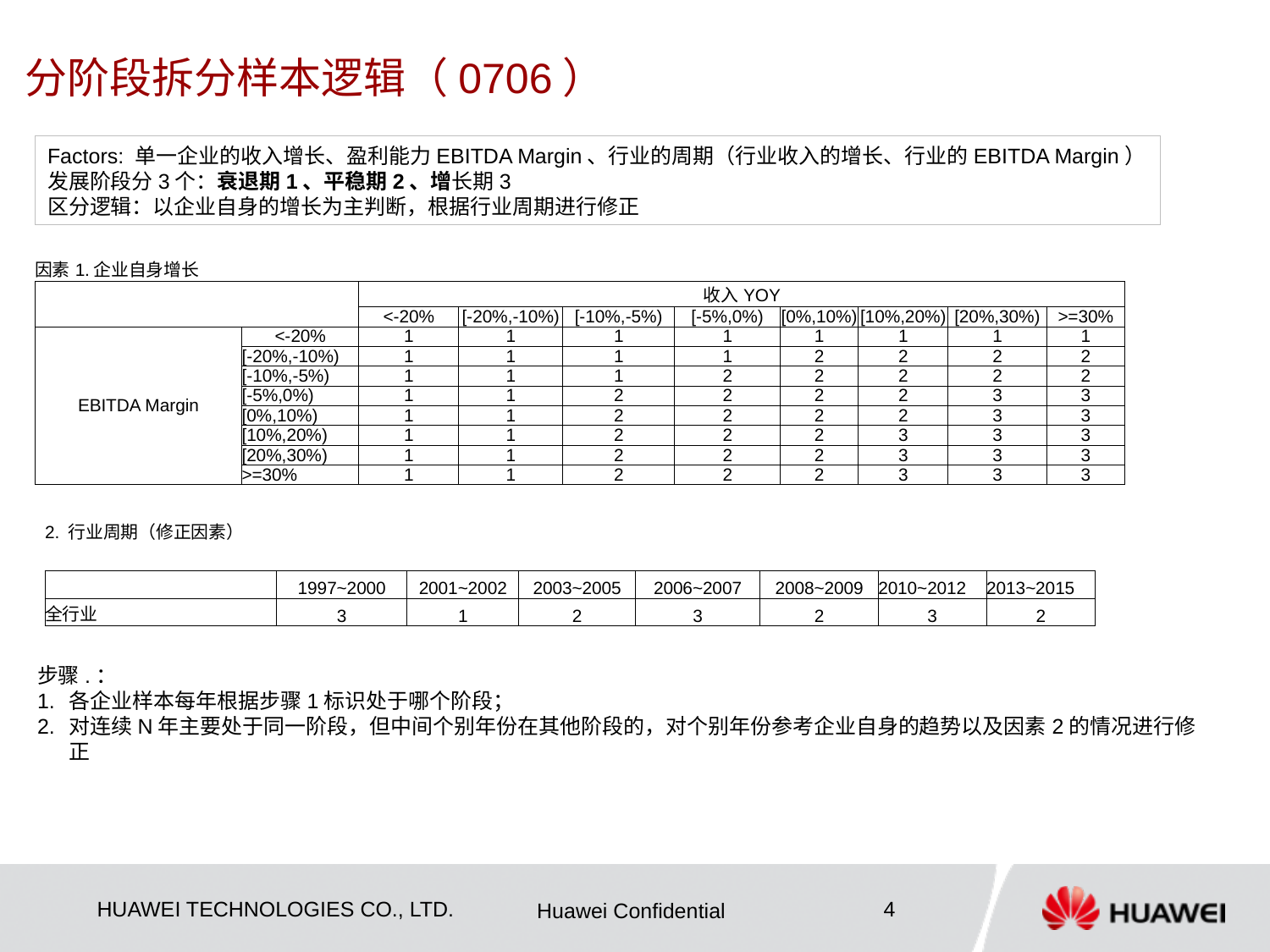

# 分阶段拆分样本逻辑（0706）
Factors: 单一企业的收入增长、盈利能力EBITDA Margin、行业的周期（行业收入的增长、行业的EBITDA Margin）
发展阶段分3个：衰退期1、平稳期2、增长期3
区分逻辑：以企业自身的增长为主判断，根据行业周期进行修正
| 因素1.企业自身增长 |  |  |  |  |  |  |  |  |  |
| --- | --- | --- | --- | --- | --- | --- | --- | --- | --- |
|  |  | 收入YOY |  |  |  |  |  |  |  |
|  |  | <-20% | [-20%,-10%) | [-10%,-5%) | [-5%,0%) | [0%,10%) | [10%,20%) | [20%,30%) | >=30% |
| EBITDA Margin | <-20% | 1 | 1 | 1 | 1 | 1 | 1 | 1 | 1 |
|  | [-20%,-10%) | 1 | 1 | 1 | 1 | 2 | 2 | 2 | 2 |
|  | [-10%,-5%) | 1 | 1 | 1 | 2 | 2 | 2 | 2 | 2 |
|  | [-5%,0%) | 1 | 1 | 2 | 2 | 2 | 2 | 3 | 3 |
|  | [0%,10%) | 1 | 1 | 2 | 2 | 2 | 2 | 3 | 3 |
|  | [10%,20%) | 1 | 1 | 2 | 2 | 2 | 3 | 3 | 3 |
|  | [20%,30%) | 1 | 1 | 2 | 2 | 2 | 3 | 3 | 3 |
|  | >=30% | 1 | 1 | 2 | 2 | 2 | 3 | 3 | 3 |
| 2. 行业周期（修正因素） |  |  |  |  |  |  |  |
| --- | --- | --- | --- | --- | --- | --- | --- |
|  |  |  |  |  |  |  |  |
|  | 1997~2000 | 2001~2002 | 2003~2005 | 2006~2007 | 2008~2009 | 2010~2012 | 2013~2015 |
| 全行业 | 3 | 1 | 2 | 3 | 2 | 3 | 2 |
步骤.：
各企业样本每年根据步骤1标识处于哪个阶段；
对连续N年主要处于同一阶段，但中间个别年份在其他阶段的，对个别年份参考企业自身的趋势以及因素2的情况进行修正